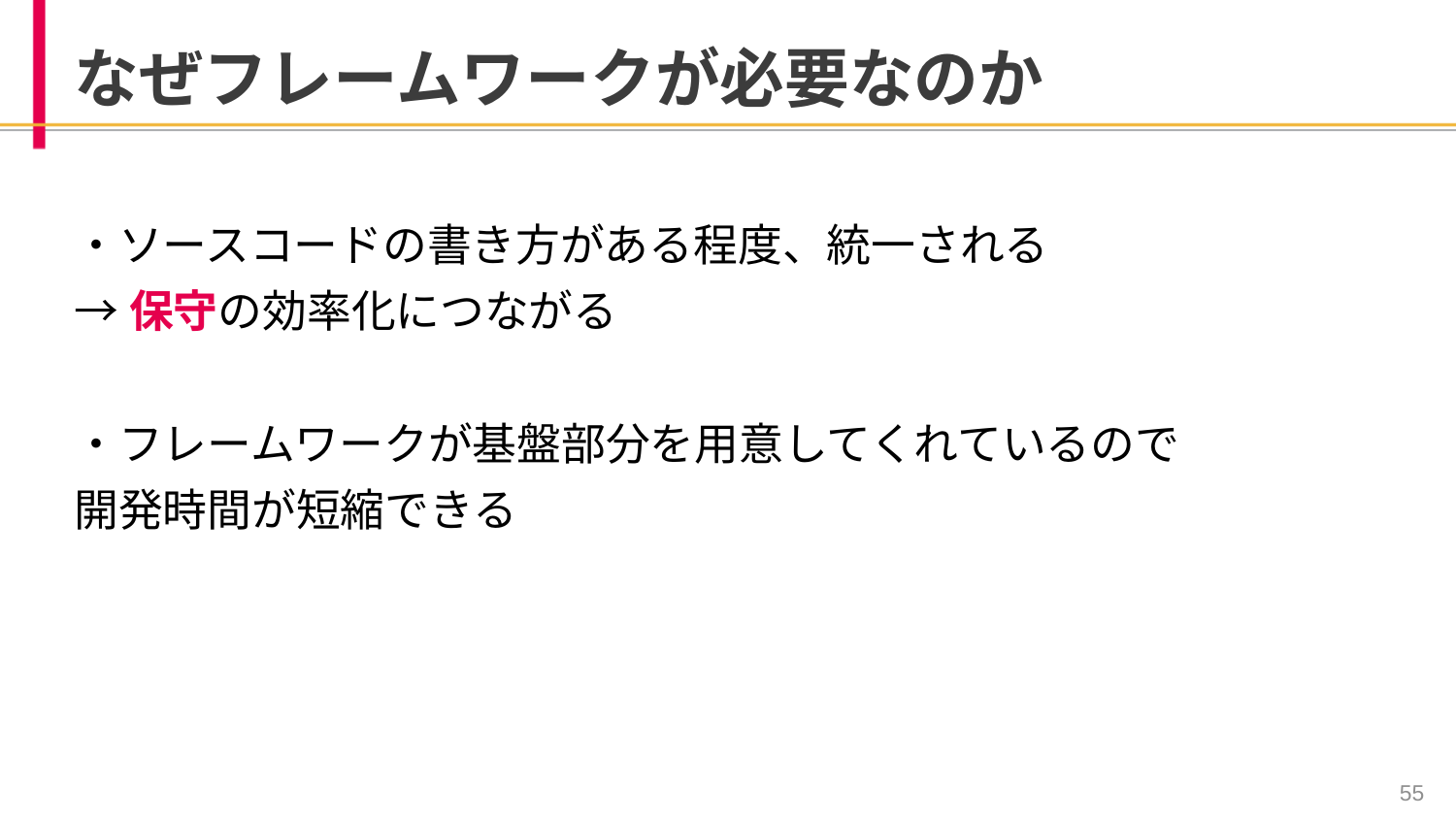

# なぜフレームワークが必要なのか
・ソースコードの書き方がある程度、統一される
→保守の効率化につながる

・フレームワークが基盤部分を用意してくれているので
開発時間が短縮できる
55